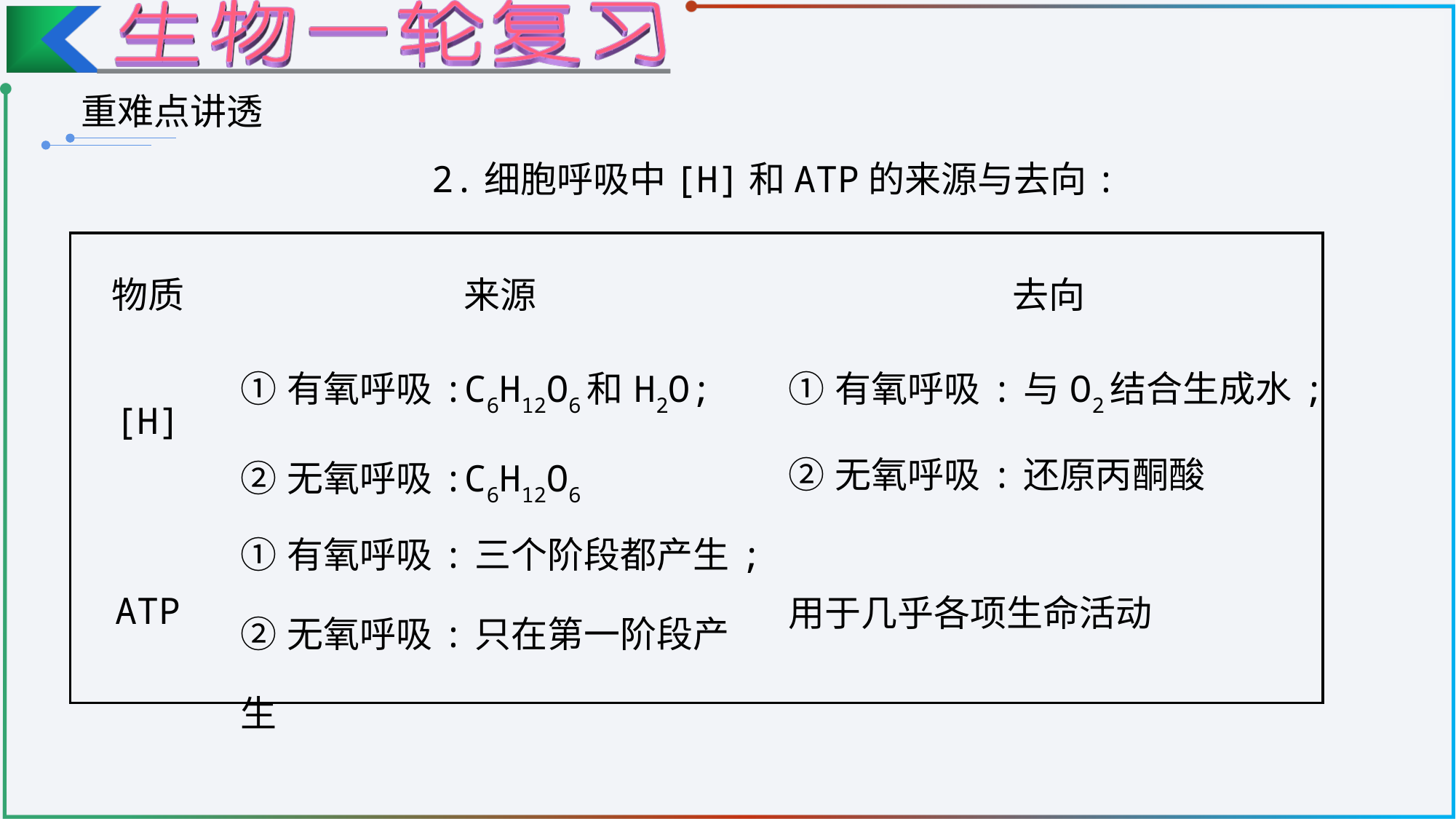

重难点讲透
2.细胞呼吸中[H]和ATP的来源与去向:
| 物质 | 来源 | 去向 |
| --- | --- | --- |
| [H] | ①有氧呼吸:C6H12O6和H2O; ②无氧呼吸:C6H12O6 | ①有氧呼吸:与O2结合生成水; ②无氧呼吸:还原丙酮酸 |
| ATP | ①有氧呼吸:三个阶段都产生; ②无氧呼吸:只在第一阶段产生 | 用于几乎各项生命活动 |